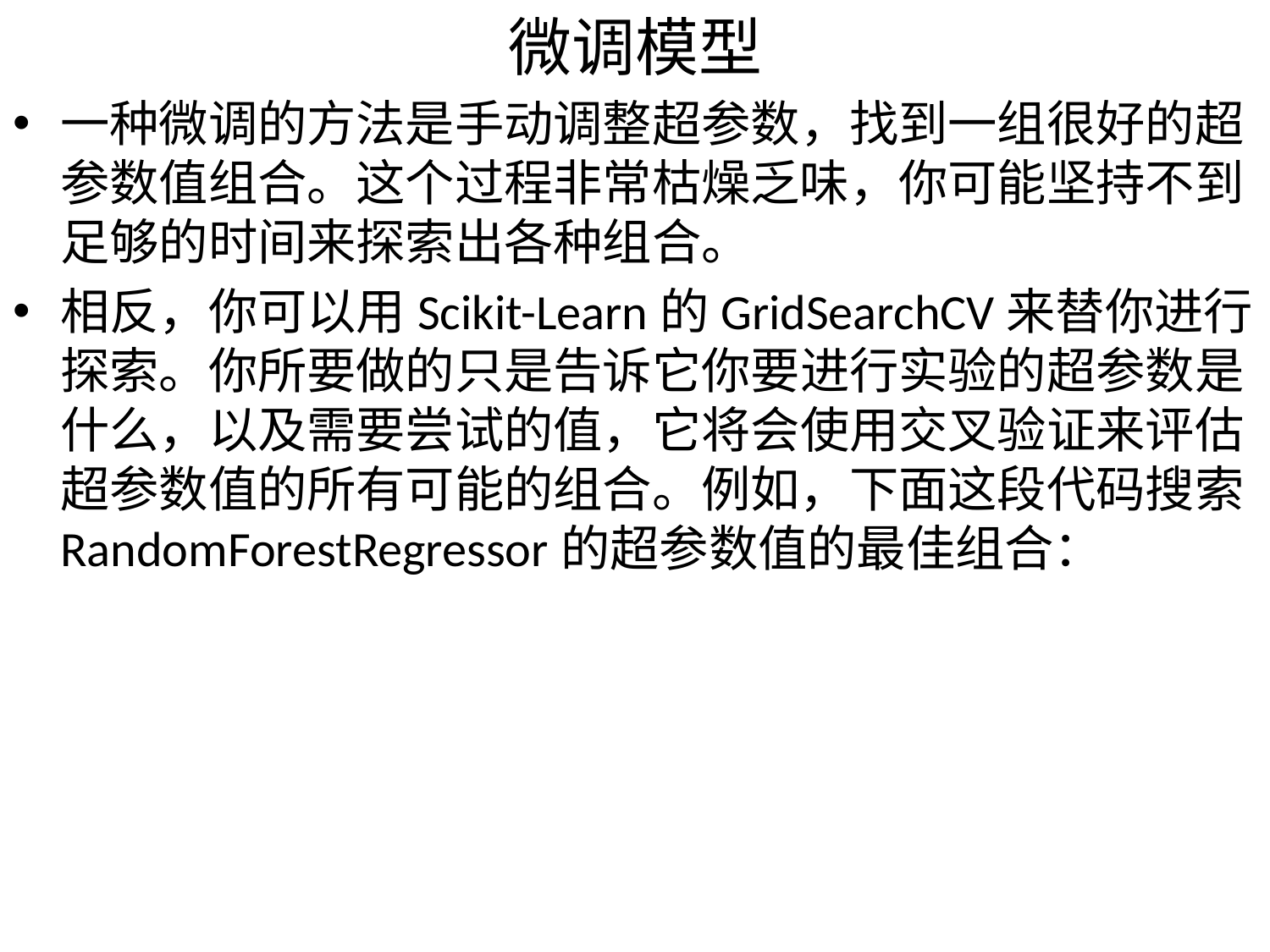

# 微调模型
一种微调的方法是手动调整超参数，找到一组很好的超参数值组合。这个过程非常枯燥乏味，你可能坚持不到足够的时间来探索出各种组合。
相反，你可以用Scikit-Learn的GridSearchCV来替你进行探索。你所要做的只是告诉它你要进行实验的超参数是什么，以及需要尝试的值，它将会使用交叉验证来评估超参数值的所有可能的组合。例如，下面这段代码搜索RandomForestRegressor的超参数值的最佳组合：